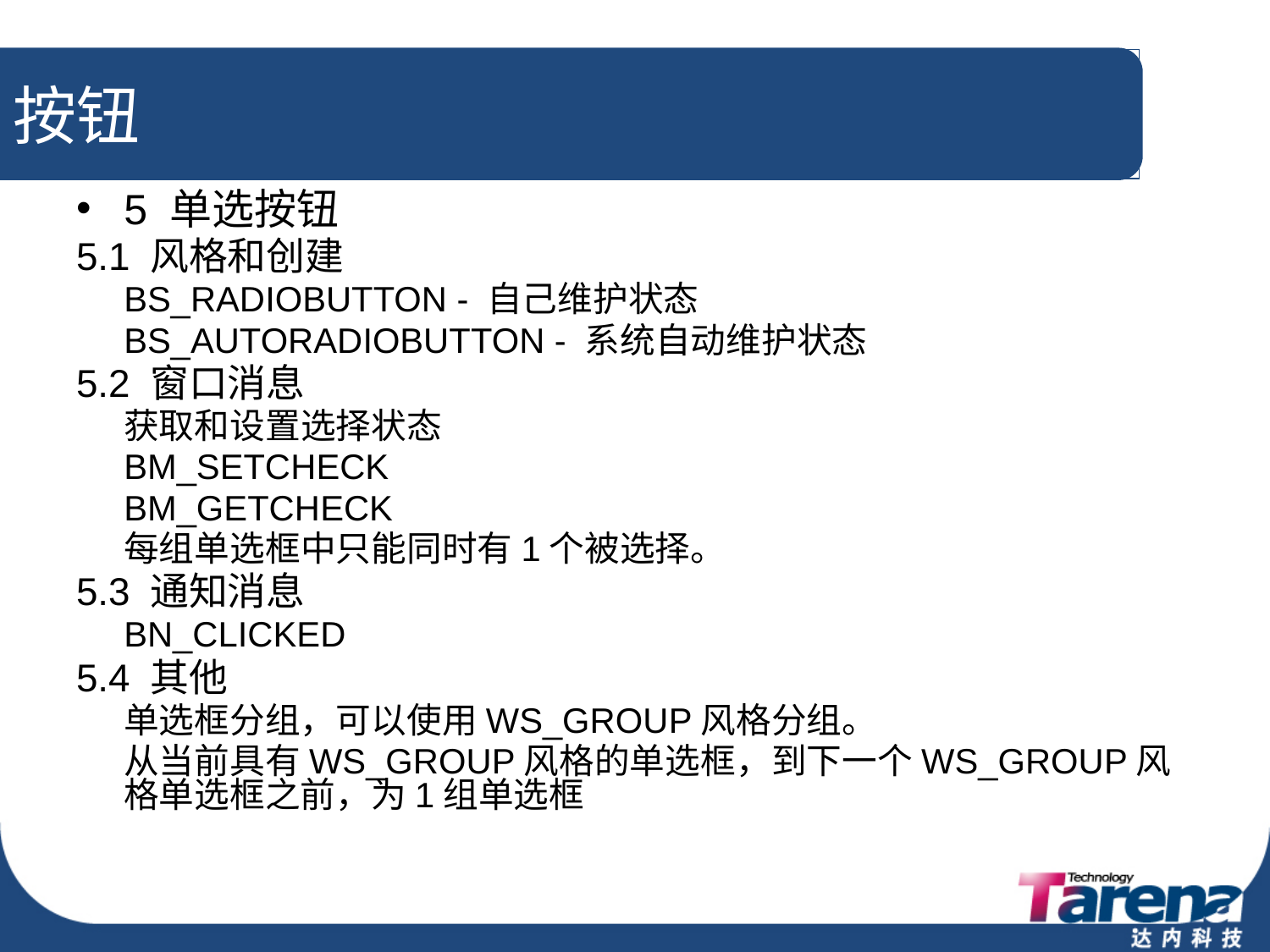

# 按钮
5 单选按钮
5.1 风格和创建
	BS_RADIOBUTTON - 自己维护状态
	BS_AUTORADIOBUTTON - 系统自动维护状态
5.2 窗口消息
	获取和设置选择状态
	BM_SETCHECK
	BM_GETCHECK
	每组单选框中只能同时有1个被选择。
5.3 通知消息
	BN_CLICKED
5.4 其他
	单选框分组，可以使用WS_GROUP风格分组。
	从当前具有WS_GROUP风格的单选框，到下一个WS_GROUP风格单选框之前，为1组单选框